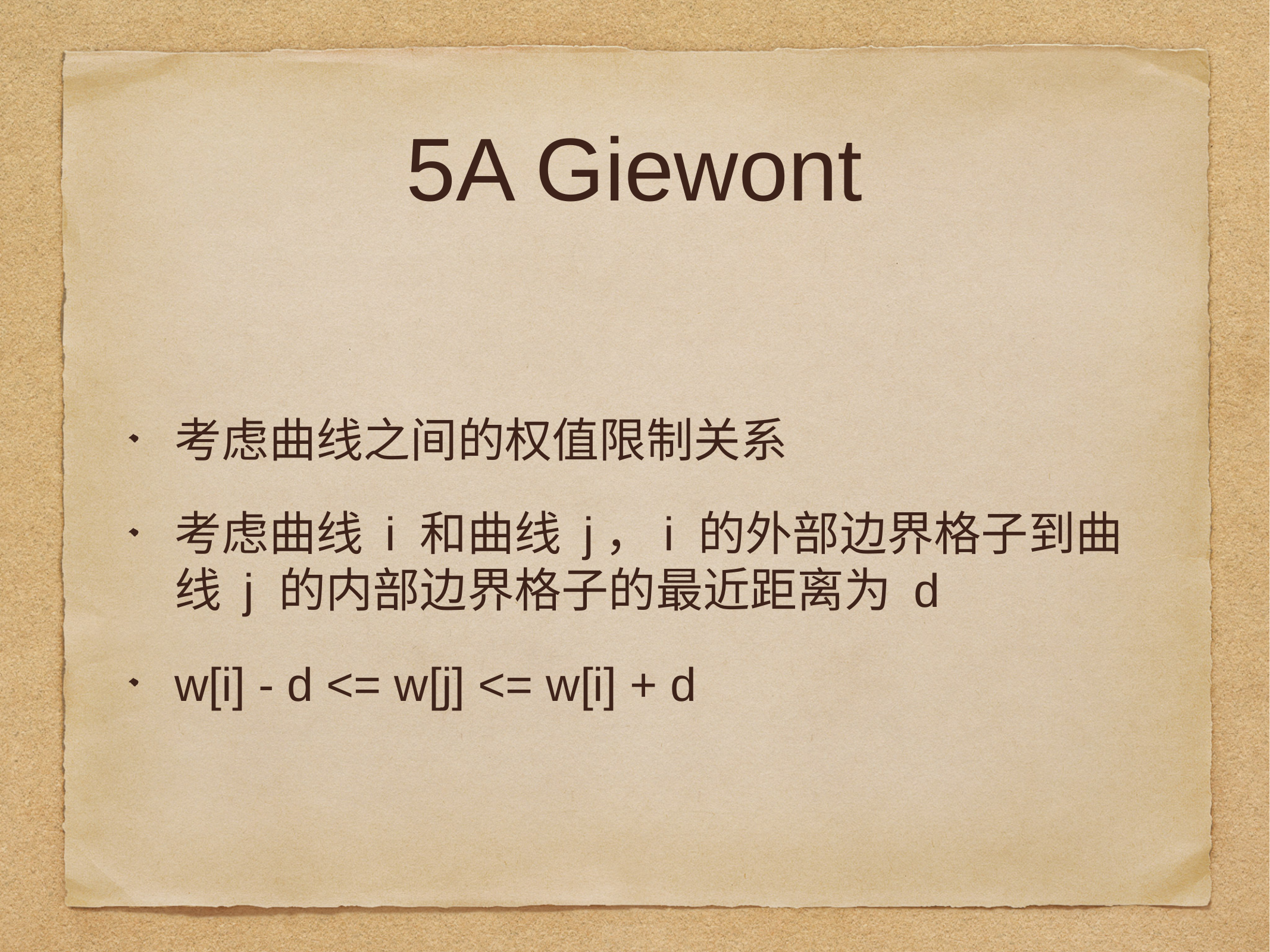

# 5A Giewont
考虑曲线之间的权值限制关系
考虑曲线 i 和曲线 j，i 的外部边界格子到曲线 j 的内部边界格子的最近距离为 d
w[i] - d <= w[j] <= w[i] + d